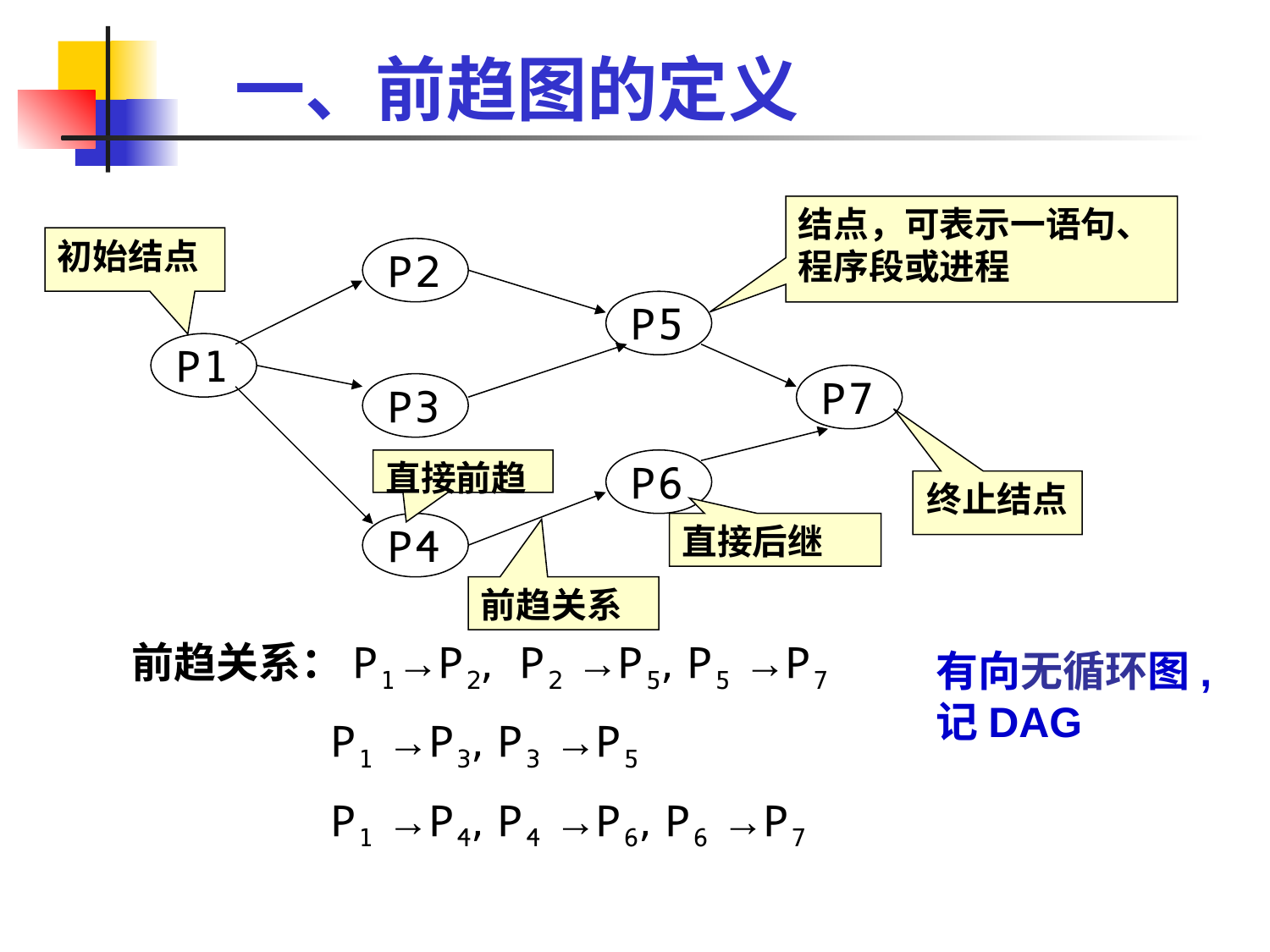

# 一、前趋图的定义
结点，可表示一语句、程序段或进程
初始结点
P2

P5
P1

P7
P3

直接前趋
P6
终止结点

P4
直接后继
前趋关系
前趋关系：P1→P2,  P2 →P5, P5 →P7
                P1 →P3, P3 →P5
                P1 →P4, P4 →P6, P6 →P7
有向无循环图,记DAG